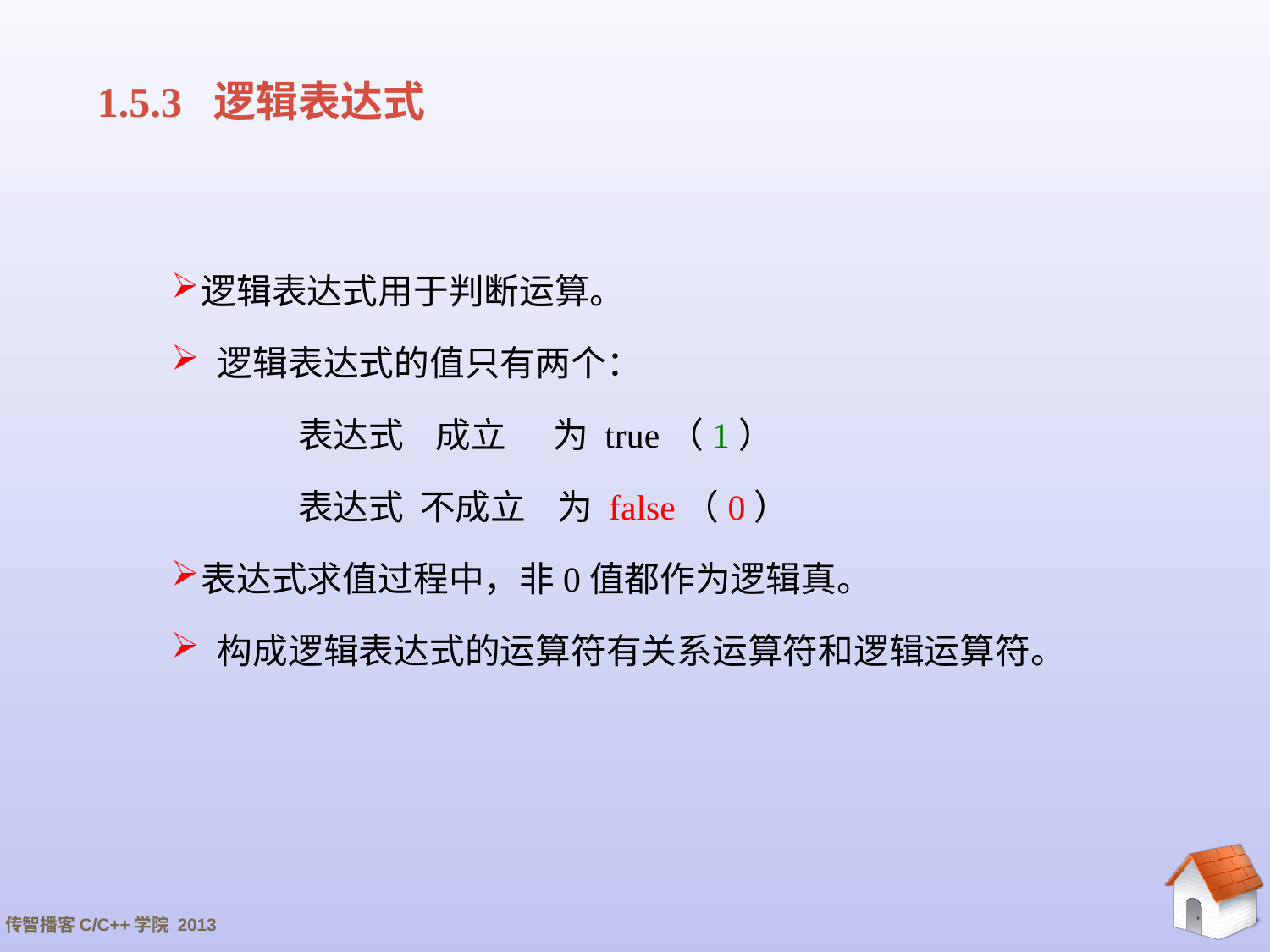

# 1.5.3  逻辑表达式
逻辑表达式用于判断运算。
 逻辑表达式的值只有两个：
	表达式    成立      为 true（1）
	表达式  不成立    为 false（0）
表达式求值过程中，非0值都作为逻辑真。
 构成逻辑表达式的运算符有关系运算符和逻辑运算符。